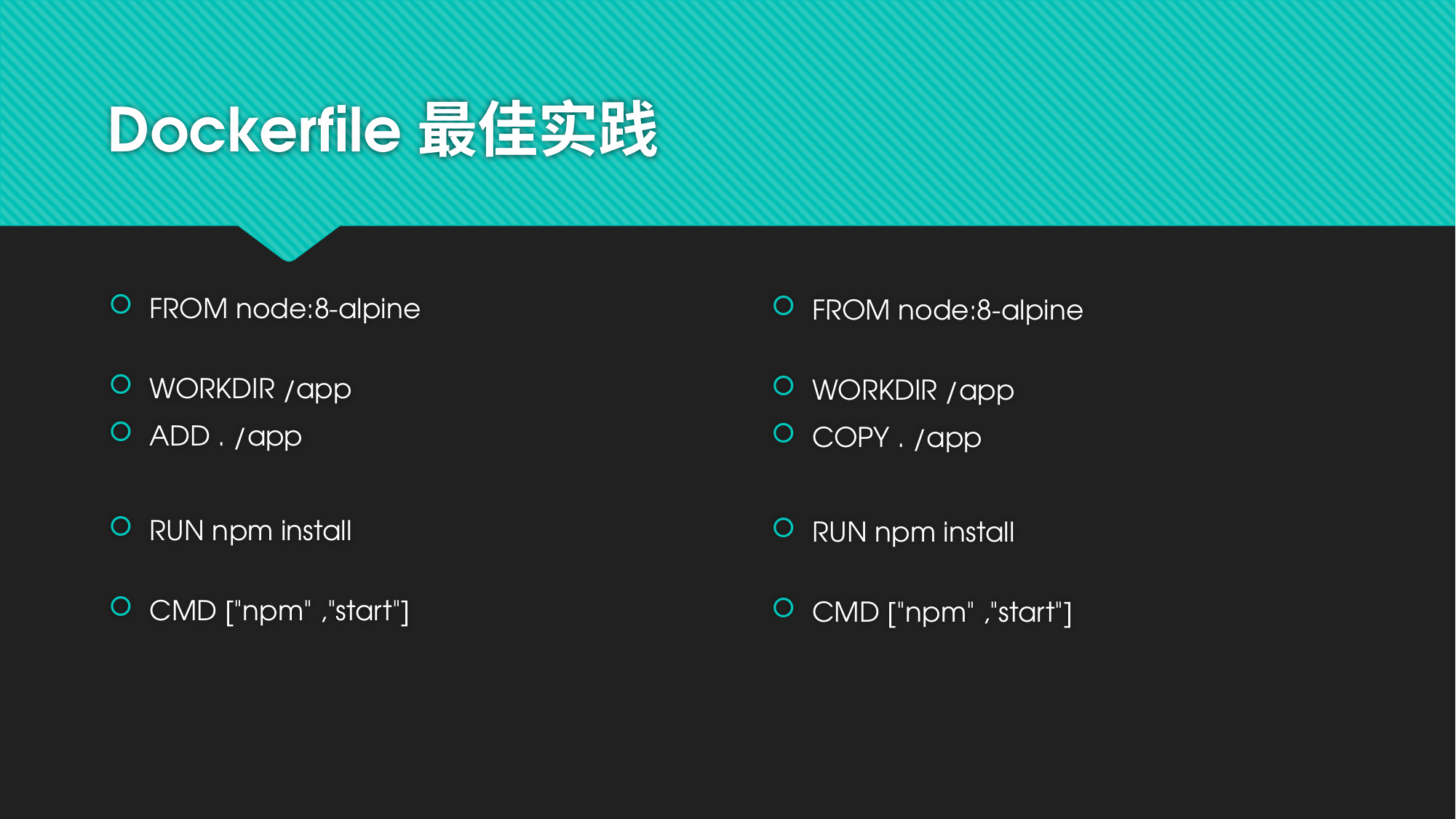

# Dockerfile最佳实践
FROM node:8-alpine
WORKDIR /app
ADD . /app

RUN npm install
CMD ["npm" ,"start"]

FROM node:8-alpine
WORKDIR /app
COPY . /app

RUN npm install
CMD ["npm" ,"start"]